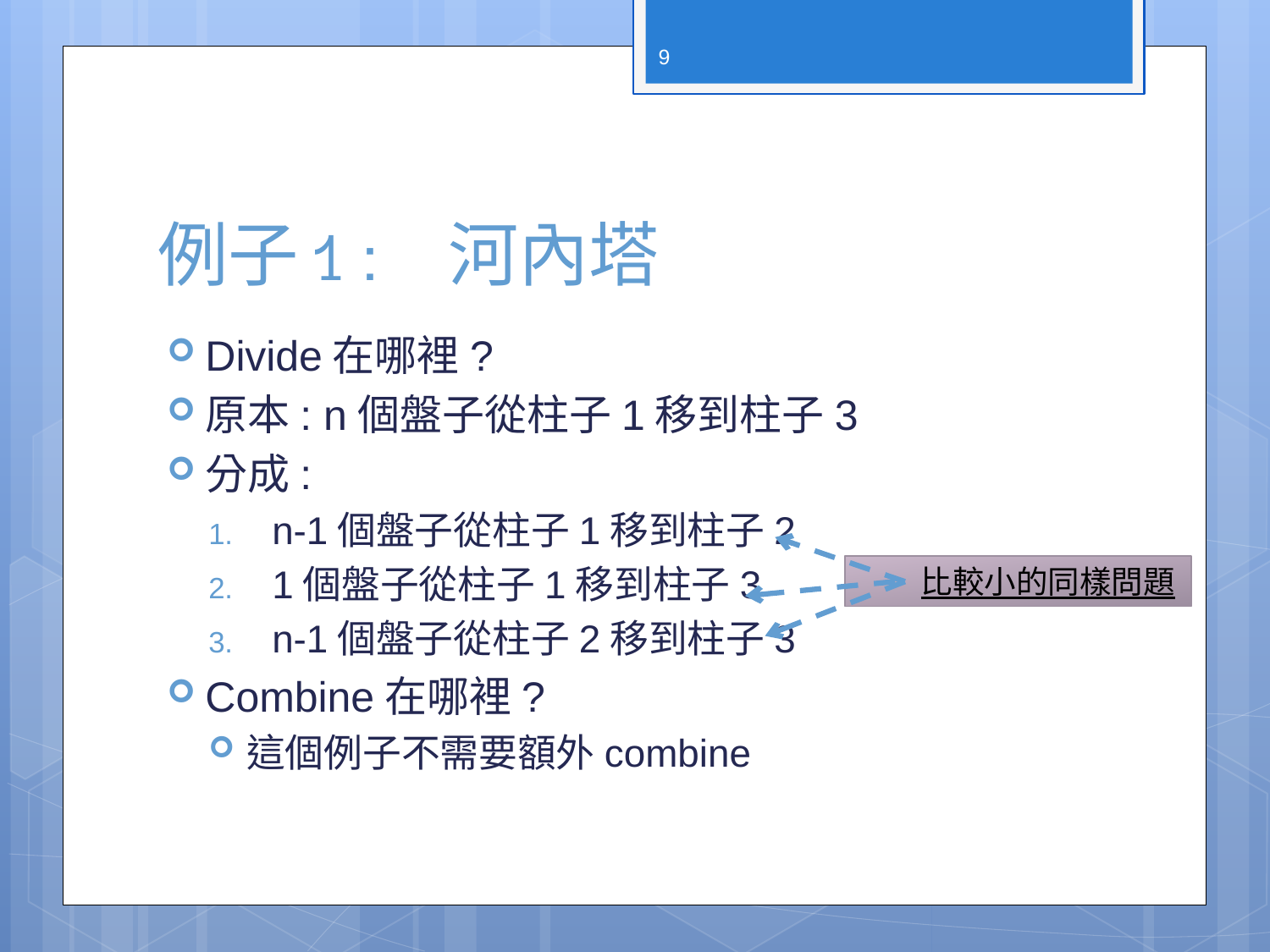

9
# 例子1: 河內塔
Divide在哪裡?
原本: n個盤子從柱子1移到柱子3
分成:
n-1個盤子從柱子1移到柱子2
1個盤子從柱子1移到柱子3
n-1個盤子從柱子2移到柱子3
Combine在哪裡?
這個例子不需要額外combine
比較小的同樣問題